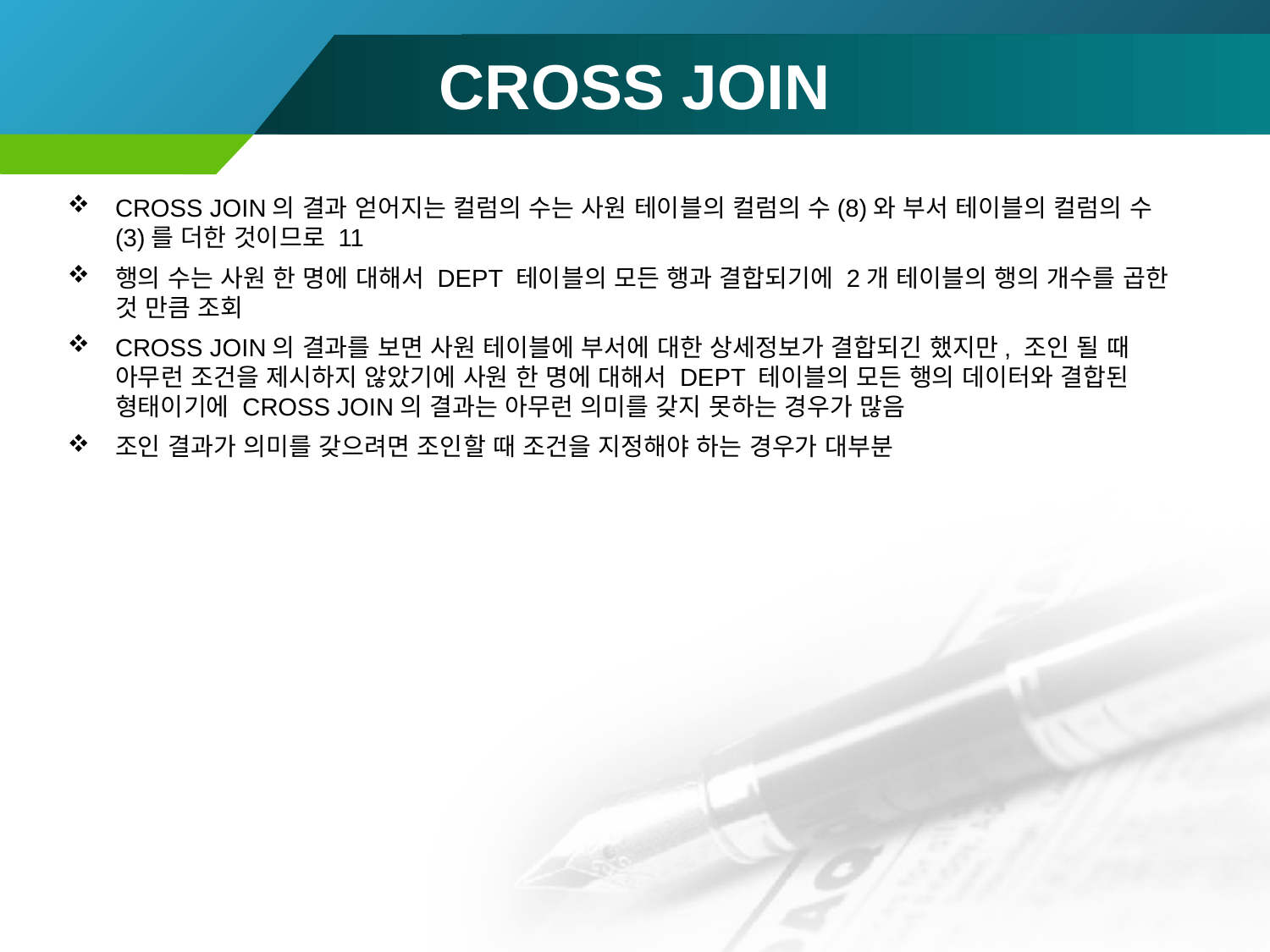

# CROSS JOIN
CROSS JOIN의 결과 얻어지는 컬럼의 수는 사원 테이블의 컬럼의 수(8)와 부서 테이블의 컬럼의 수(3)를 더한 것이므로 11
행의 수는 사원 한 명에 대해서 DEPT 테이블의 모든 행과 결합되기에 2개 테이블의 행의 개수를 곱한 것 만큼 조회
CROSS JOIN의 결과를 보면 사원 테이블에 부서에 대한 상세정보가 결합되긴 했지만, 조인 될 때 아무런 조건을 제시하지 않았기에 사원 한 명에 대해서 DEPT 테이블의 모든 행의 데이터와 결합된 형태이기에 CROSS JOIN의 결과는 아무런 의미를 갖지 못하는 경우가 많음
조인 결과가 의미를 갖으려면 조인할 때 조건을 지정해야 하는 경우가 대부분